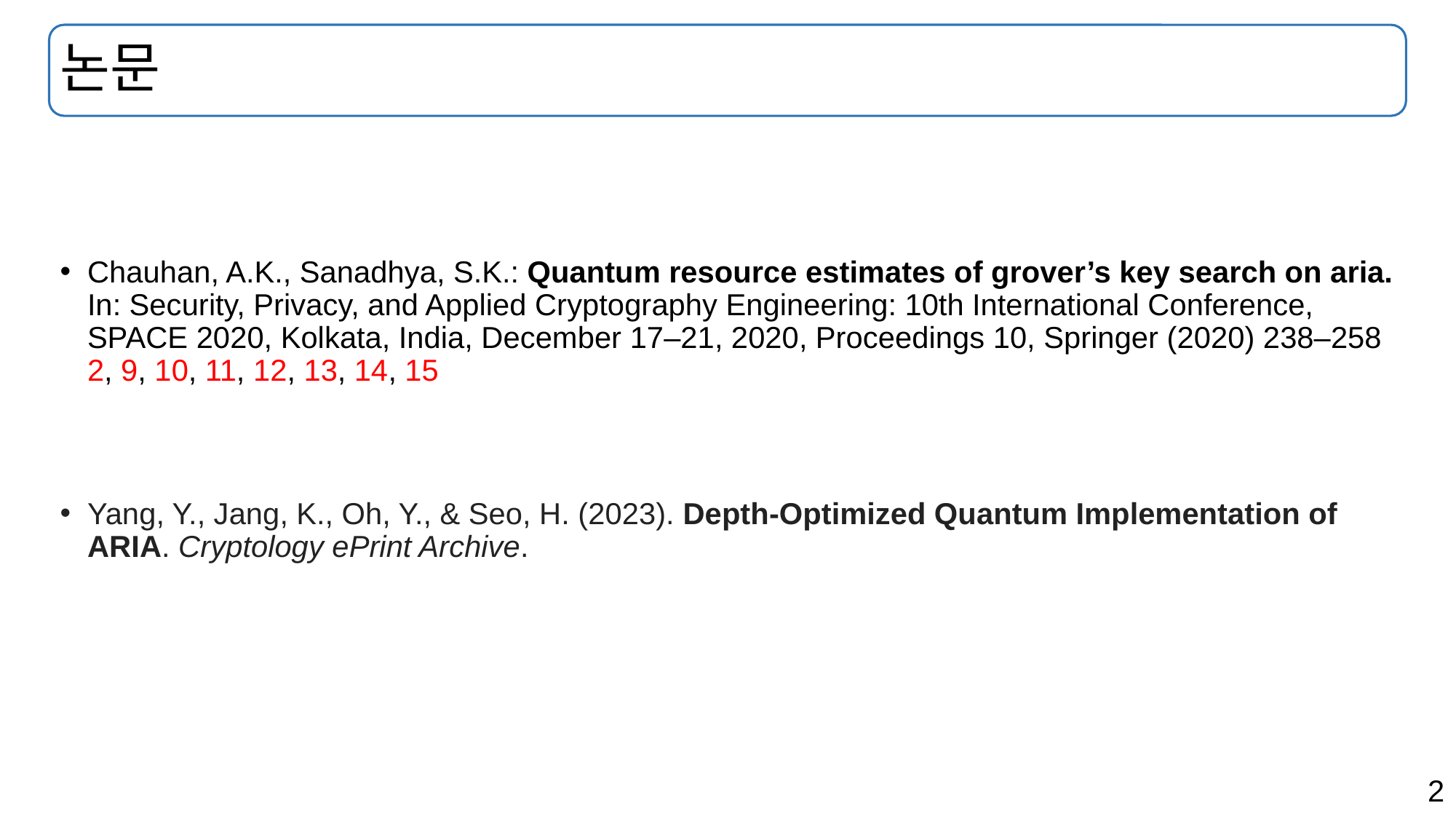

# 논문

Chauhan, A.K., Sanadhya, S.K.: Quantum resource estimates of grover’s key search on aria. In: Security, Privacy, and Applied Cryptography Engineering: 10th International Conference, SPACE 2020, Kolkata, India, December 17–21, 2020, Proceedings 10, Springer (2020) 238–258 2, 9, 10, 11, 12, 13, 14, 15

Yang, Y., Jang, K., Oh, Y., & Seo, H. (2023). Depth-Optimized Quantum Implementation of ARIA. Cryptology ePrint Archive.